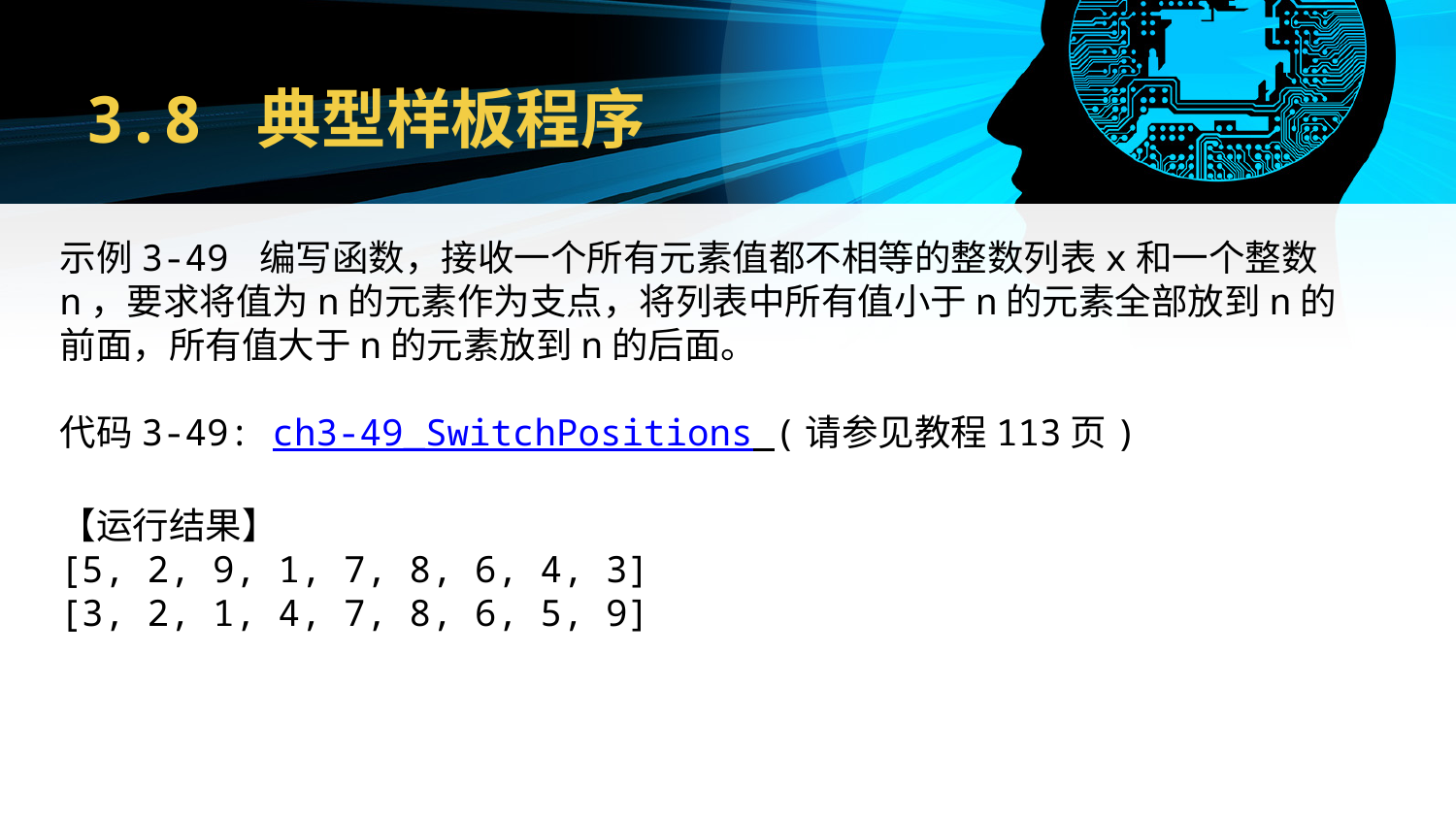

# 3.8 典型样板程序
示例3-49 编写函数，接收一个所有元素值都不相等的整数列表x和一个整数n，要求将值为n的元素作为支点，将列表中所有值小于n的元素全部放到n的前面，所有值大于n的元素放到n的后面。

代码3-49: ch3-49_SwitchPositions (请参见教程113页)

【运行结果】
[5, 2, 9, 1, 7, 8, 6, 4, 3]
[3, 2, 1, 4, 7, 8, 6, 5, 9]